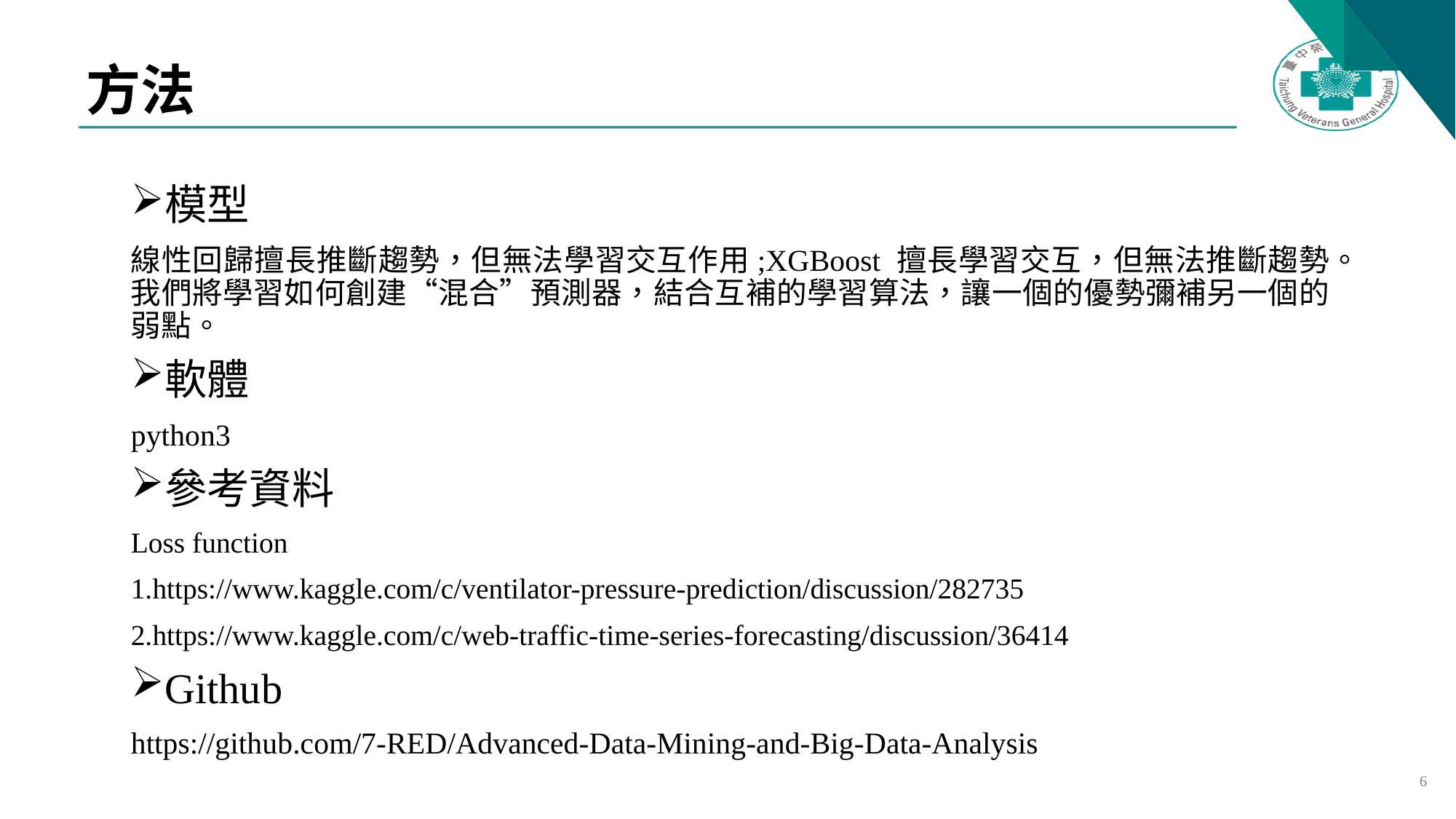

# 方法

模型
線性回歸擅長推斷趨勢，但無法學習交互作用;XGBoost 擅長學習交互，但無法推斷趨勢。我們將學習如何創建“混合”預測器，結合互補的學習算法，讓一個的優勢彌補另一個的弱點。
軟體
python3
參考資料
Loss function
1.https://www.kaggle.com/c/ventilator-pressure-prediction/discussion/282735
2.https://www.kaggle.com/c/web-traffic-time-series-forecasting/discussion/36414
Github
https://github.com/7-RED/Advanced-Data-Mining-and-Big-Data-Analysis

6